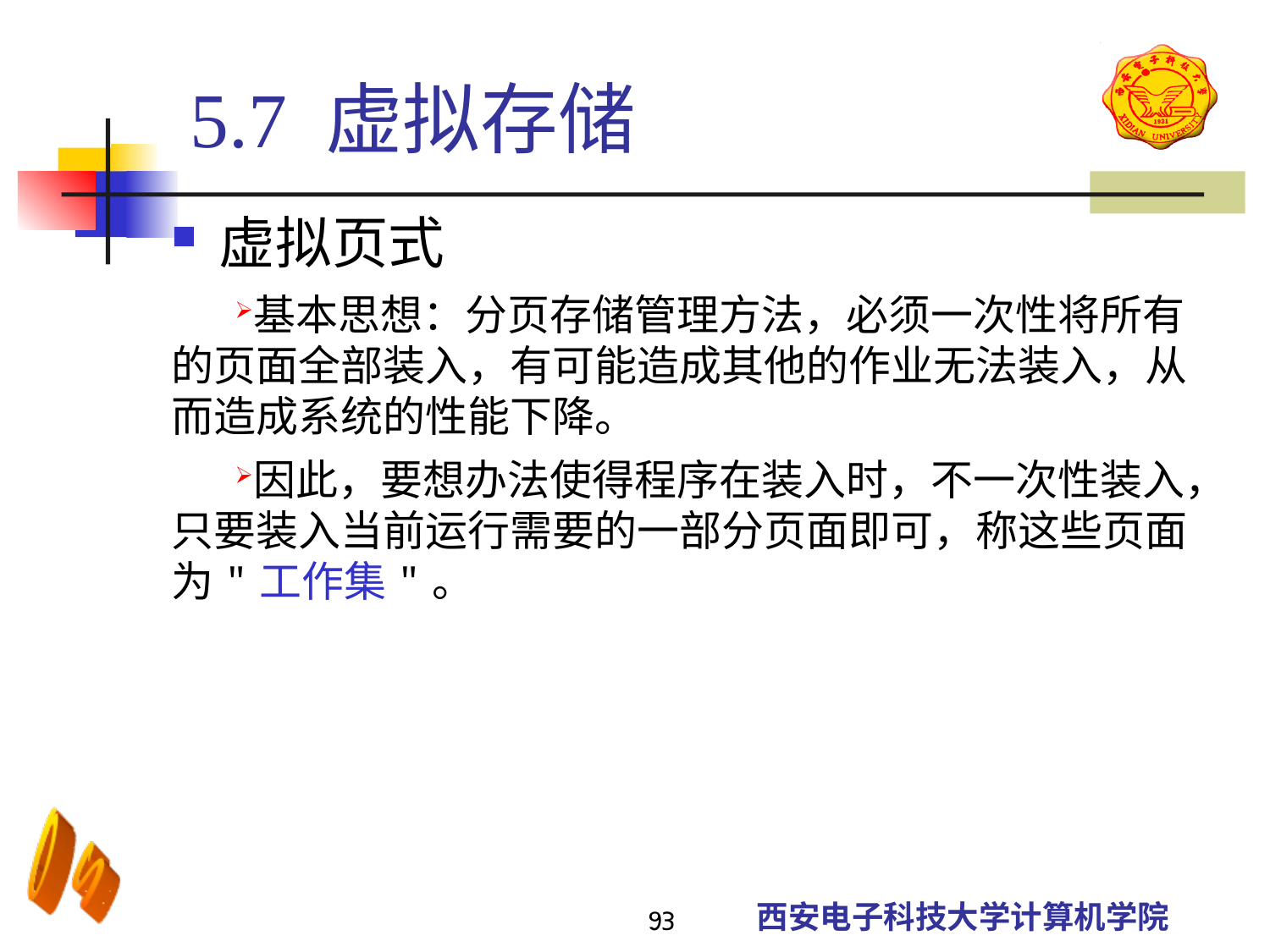

5.7 虚拟存储
虚拟页式
基本思想：分页存储管理方法，必须一次性将所有的页面全部装入，有可能造成其他的作业无法装入，从而造成系统的性能下降。
因此，要想办法使得程序在装入时，不一次性装入，只要装入当前运行需要的一部分页面即可，称这些页面为"工作集"。
93